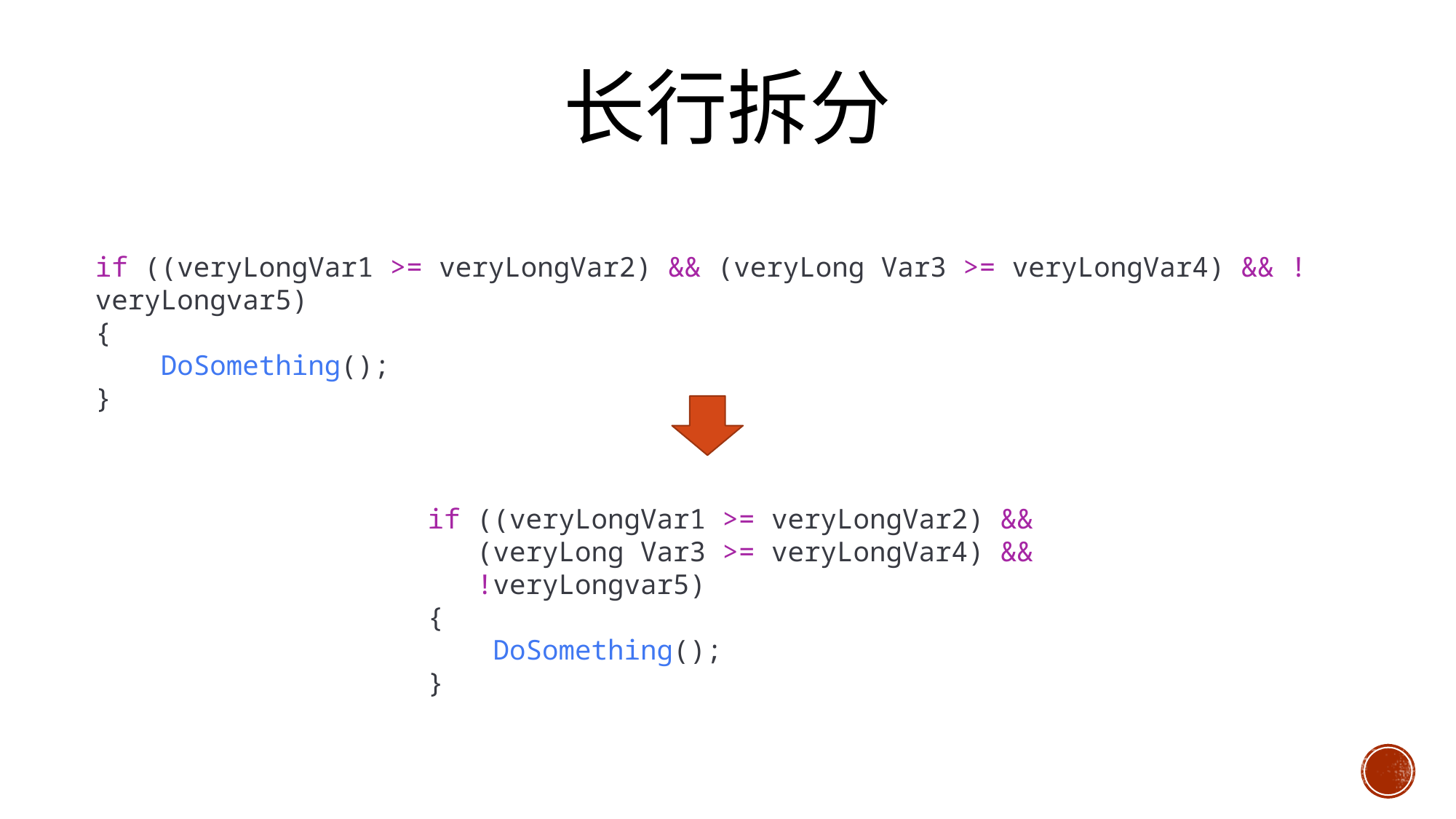

# 长行拆分
if ((veryLongVar1 >= veryLongVar2) && (veryLong Var3 >= veryLongVar4) && !veryLongvar5)
{
    DoSomething();
}

if ((veryLongVar1 >= veryLongVar2) &&
   (veryLong Var3 >= veryLongVar4) &&
   !veryLongvar5)
{
    DoSomething();
}